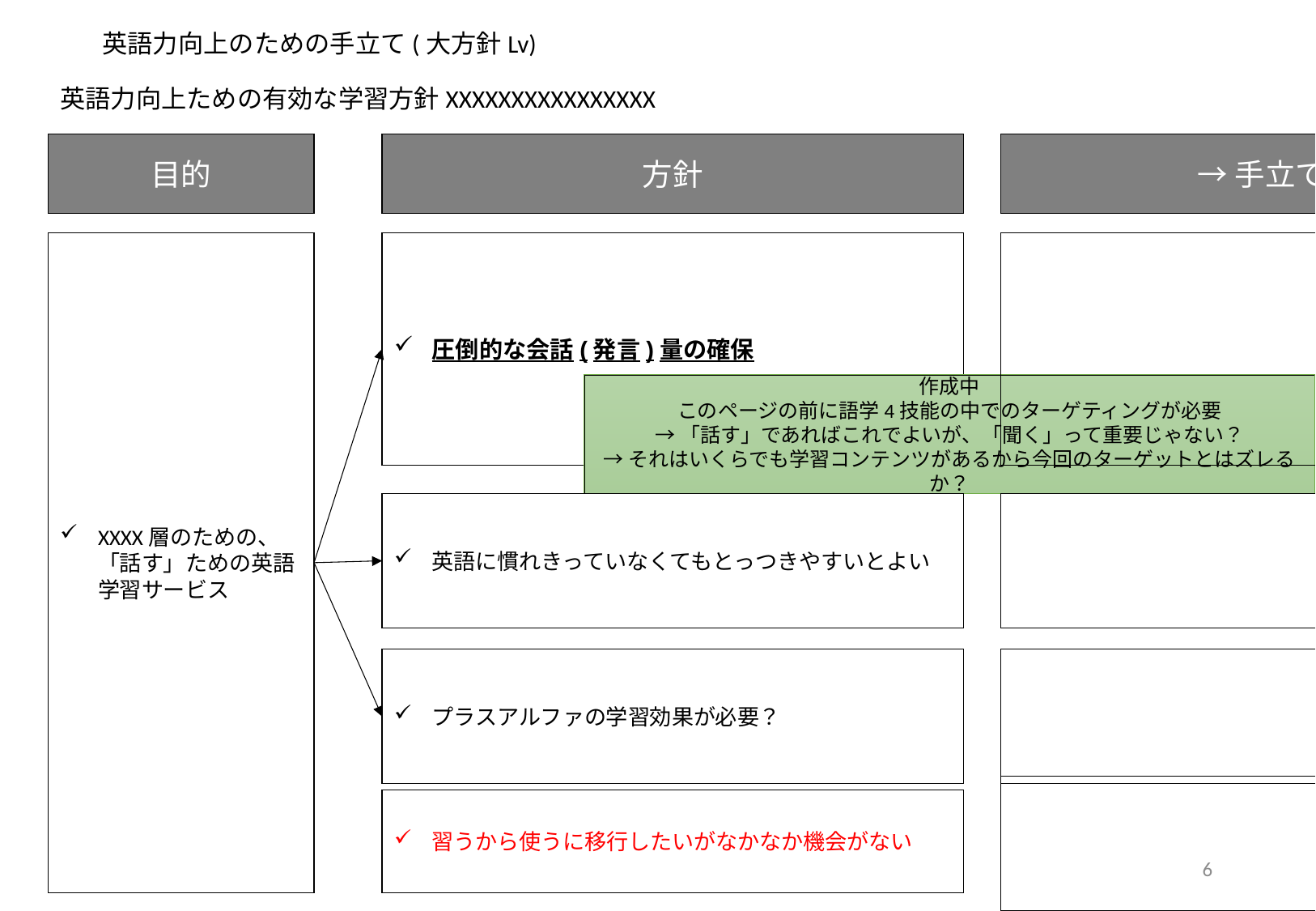

# 英語力向上のための手立て(大方針Lv)
英語力向上ための有効な学習方針XXXXXXXXXXXXXXXX
目的
方針
→手立てに？
XXXX層のための、「話す」ための英語学習サービス
圧倒的な会話(発言)量の確保

作成中
このページの前に語学4技能の中でのターゲティングが必要
→「話す」であればこれでよいが、「聞く」って重要じゃない？
→それはいくらでも学習コンテンツがあるから今回のターゲットとはズレるか？
英語に慣れきっていなくてもとっつきやすいとよい

プラスアルファの学習効果が必要？

習うから使うに移行したいがなかなか機会がない
6